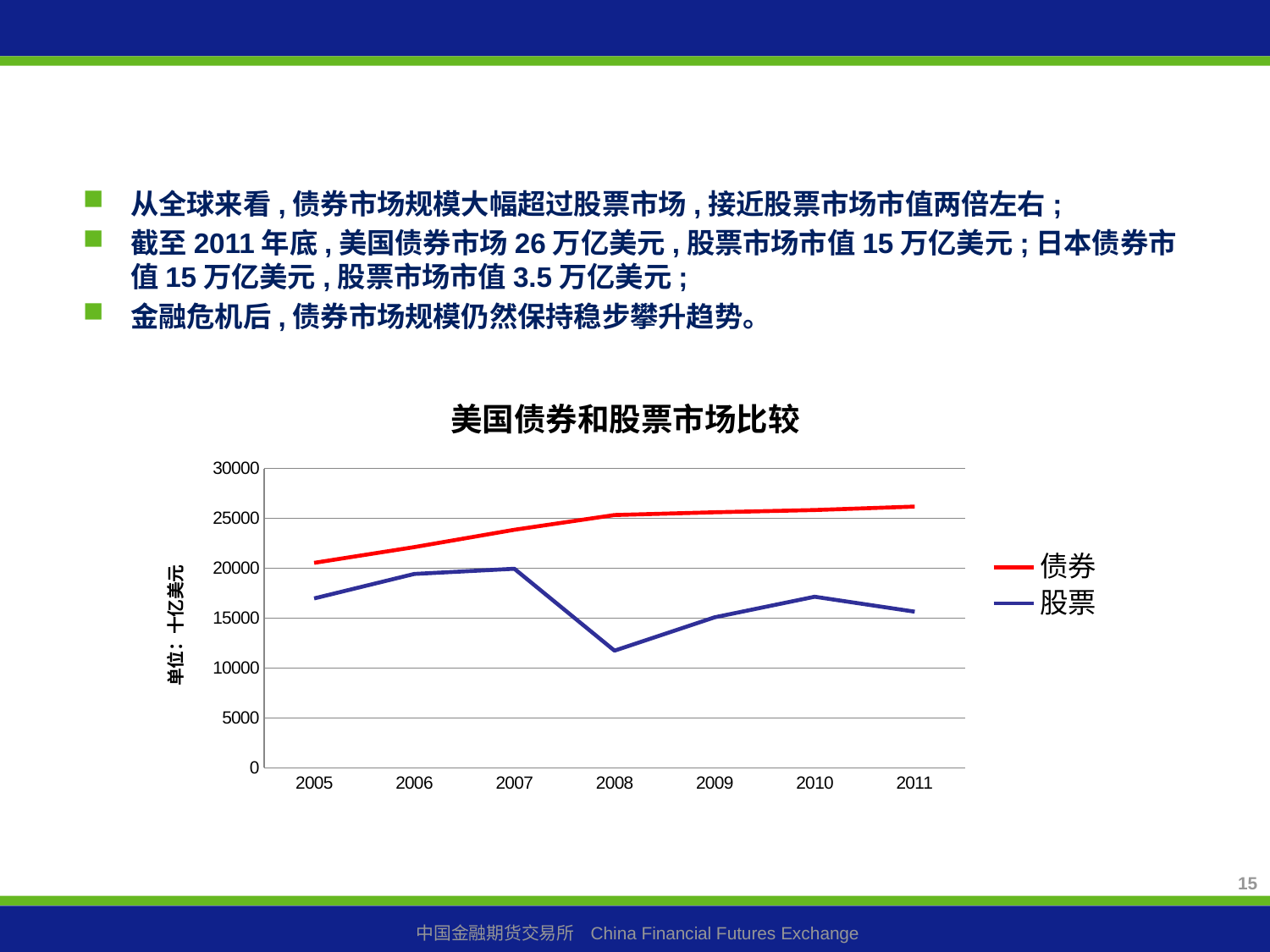

从全球来看,债券市场规模大幅超过股票市场,接近股票市场市值两倍左右;
截至2011年底,美国债券市场26万亿美元,股票市场市值15万亿美元;日本债券市值15万亿美元,股票市场市值3.5万亿美元;
金融危机后,债券市场规模仍然保持稳步攀升趋势。

### Chart: 美国债券和股票市场比较

| Category | 债券 | 股票 |
|---|---|---|
| 2005 | 20536.0 | 16970.86454805999 |
| 2006 | 22115.0 | 19425.85479436 |
| 2007 | 23849.0 | 19947.283820000106 |
| 2008 | 25326.0 | 11737.645609999989 |
| 2009 | 25603.0 | 15077.285739999987 |
| 2010 | 25828.0 | 17138.978 |
| 2011 | 26176.0 | 15640.7071 |
15